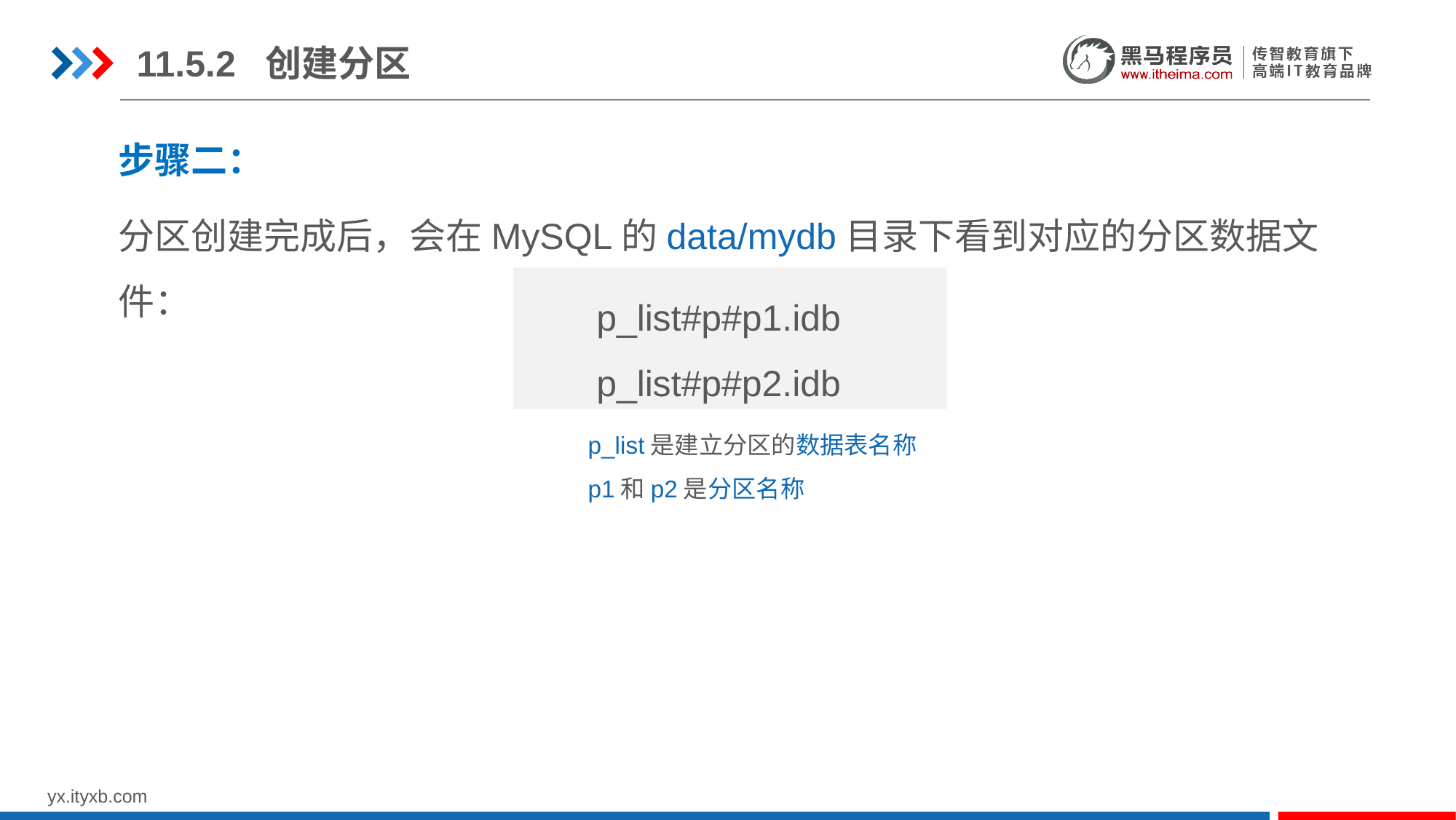

11.5.2  创建分区
步骤二：
分区创建完成后，会在MySQL的data/mydb目录下看到对应的分区数据文件：
p_list#p#p1.idb
p_list#p#p2.idb
p_list是建立分区的数据表名称
p1和p2是分区名称